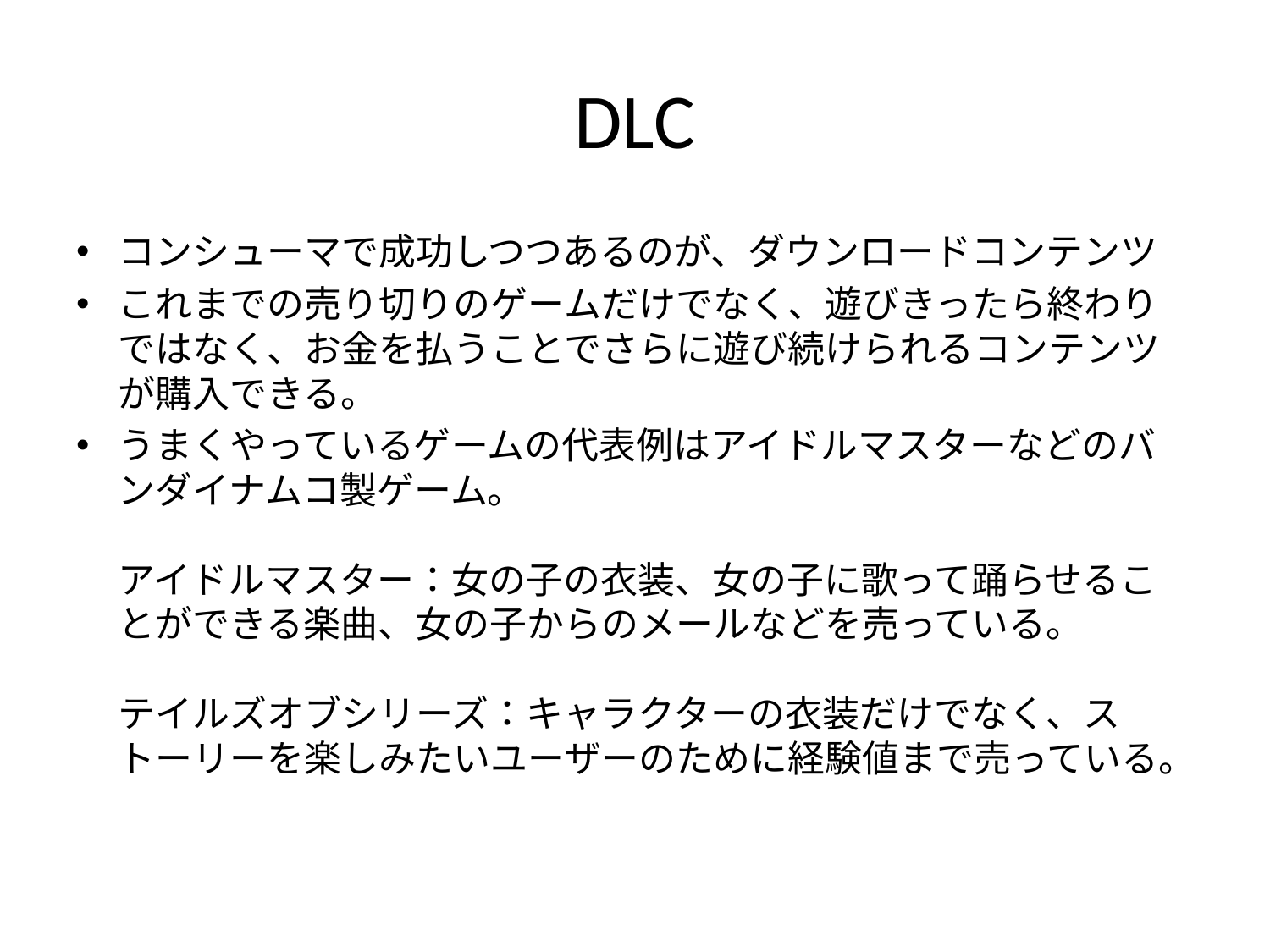

# DLC
コンシューマで成功しつつあるのが、ダウンロードコンテンツ
これまでの売り切りのゲームだけでなく、遊びきったら終わりではなく、お金を払うことでさらに遊び続けられるコンテンツが購入できる。
うまくやっているゲームの代表例はアイドルマスターなどのバンダイナムコ製ゲーム。
アイドルマスター：女の子の衣装、女の子に歌って踊らせることができる楽曲、女の子からのメールなどを売っている。
テイルズオブシリーズ：キャラクターの衣装だけでなく、ストーリーを楽しみたいユーザーのために経験値まで売っている。